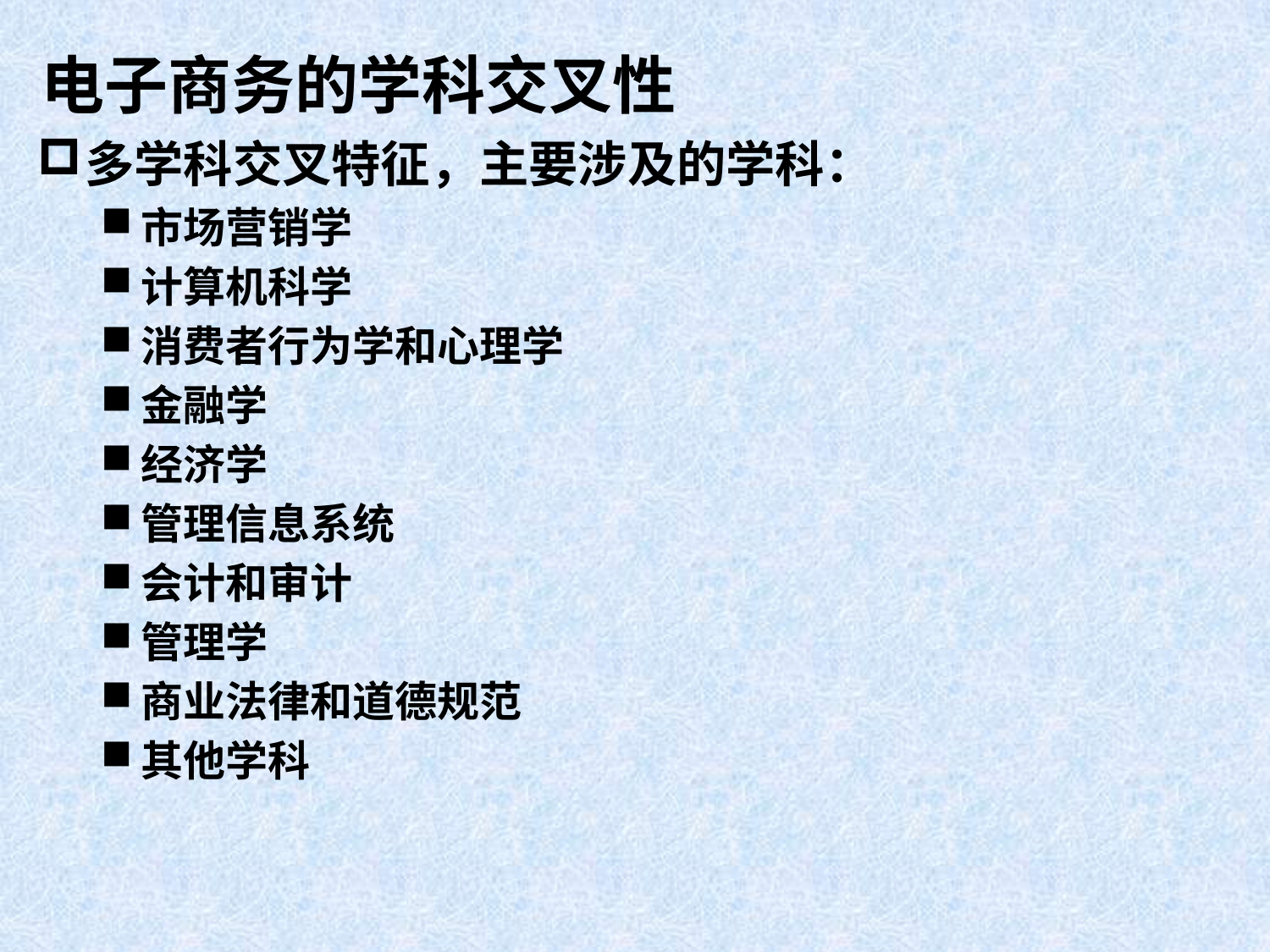

# 电子商务的学科交叉性
多学科交叉特征，主要涉及的学科：
市场营销学
计算机科学
消费者行为学和心理学
金融学
经济学
管理信息系统
会计和审计
管理学
商业法律和道德规范
其他学科